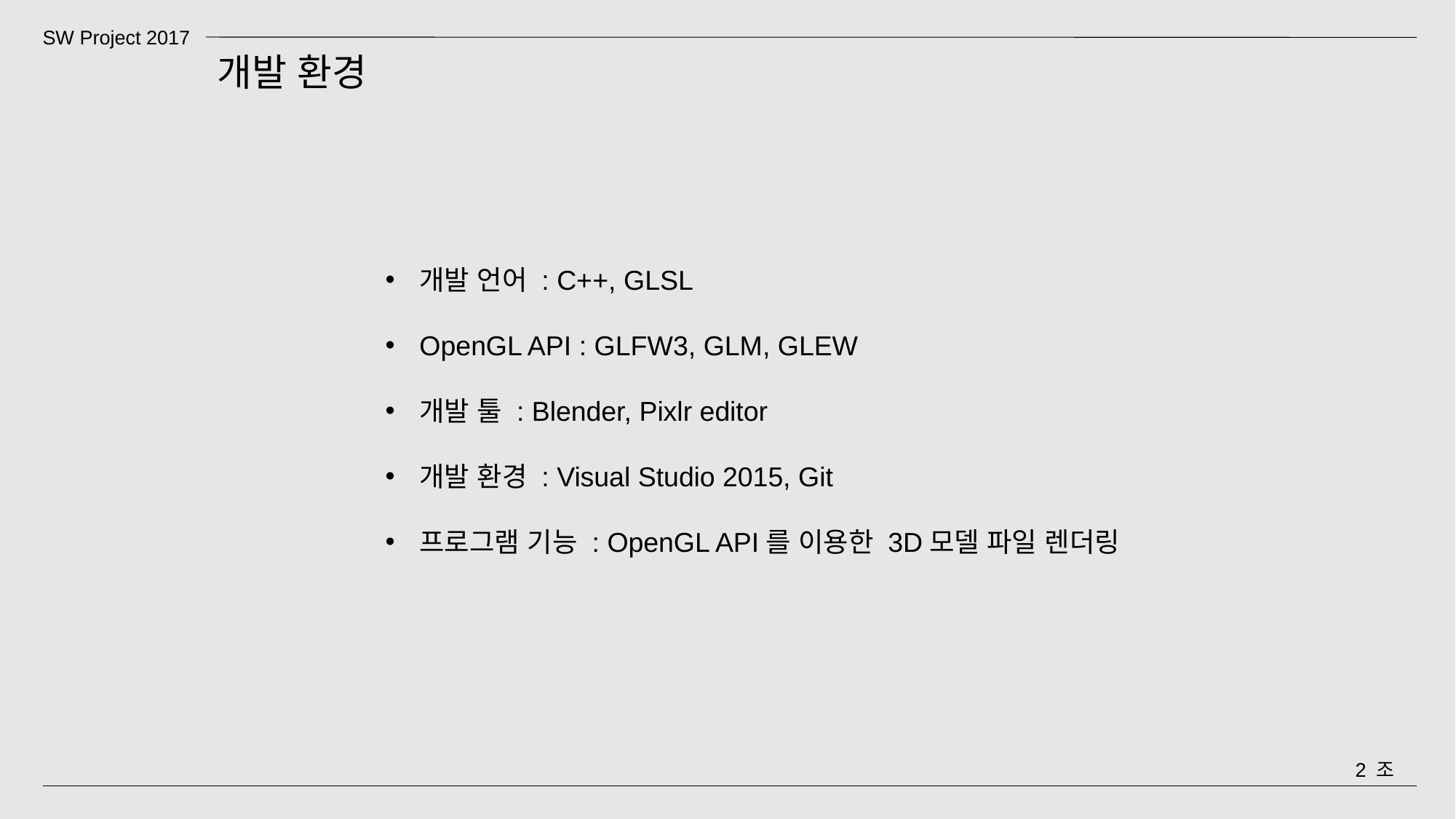

SW Project 2017
개발 환경
개발 언어 : C++, GLSL

OpenGL API : GLFW3, GLM, GLEW

개발 툴 : Blender, Pixlr editor

개발 환경 : Visual Studio 2015, Git

프로그램 기능 : OpenGL API를 이용한 3D모델 파일 렌더링
2 조